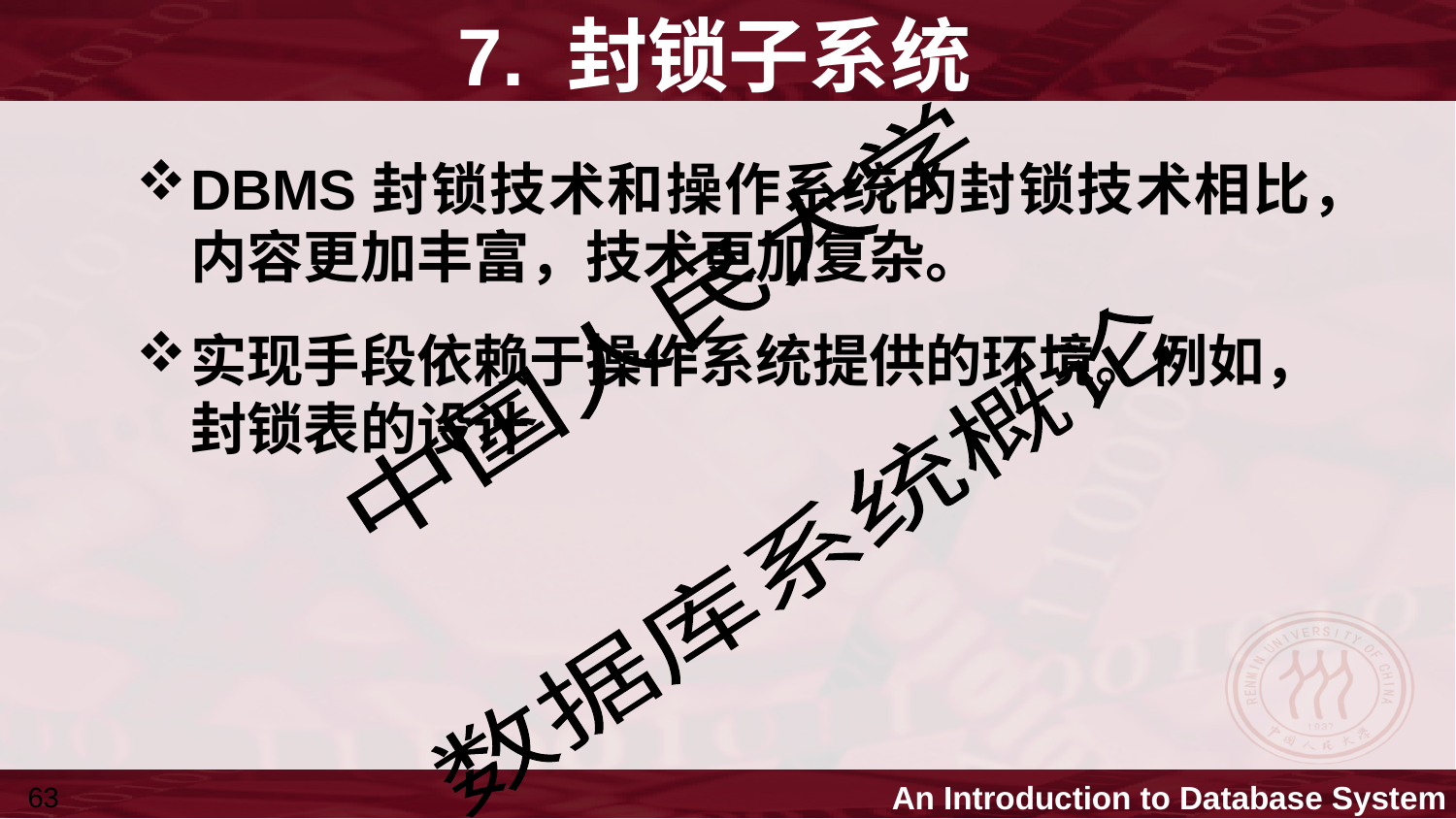

# 7. 封锁子系统
DBMS封锁技术和操作系统的封锁技术相比，内容更加丰富，技术更加复杂。
实现手段依赖于操作系统提供的环境。例如，封锁表的设计
63